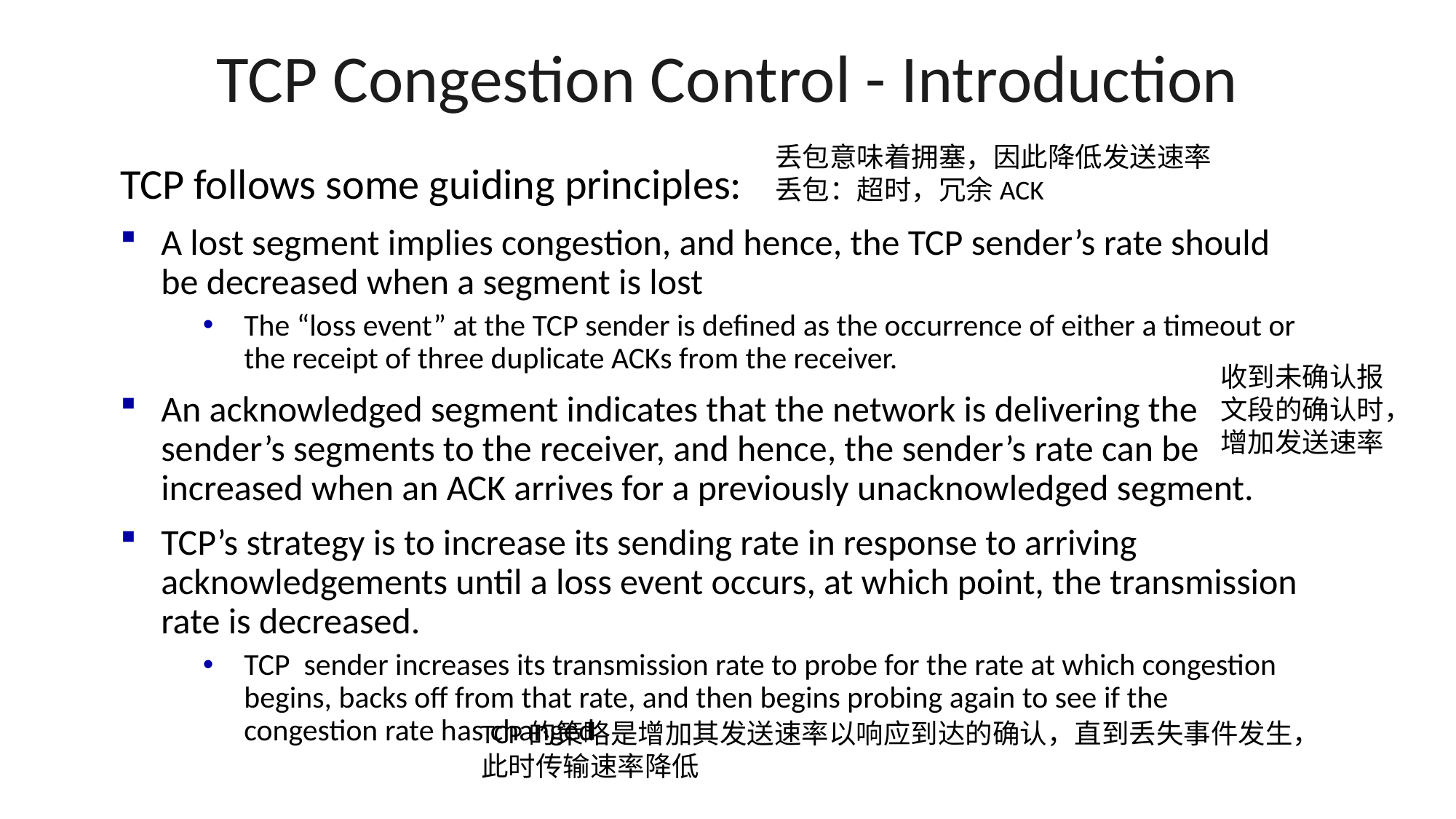

# TCP Congestion Control - Introduction
丢包意味着拥塞，因此降低发送速率
丢包：超时，冗余ACK
TCP follows some guiding principles:
A lost segment implies congestion, and hence, the TCP sender’s rate should be decreased when a segment is lost
The “loss event” at the TCP sender is defined as the occurrence of either a timeout or the receipt of three duplicate ACKs from the receiver.
An acknowledged segment indicates that the network is delivering the sender’s segments to the receiver, and hence, the sender’s rate can be increased when an ACK arrives for a previously unacknowledged segment.
TCP’s strategy is to increase its sending rate in response to arriving acknowledgements until a loss event occurs, at which point, the transmission rate is decreased.
TCP  sender increases its transmission rate to probe for the rate at which congestion begins, backs off from that rate, and then begins probing again to see if the congestion rate has changed

收到未确认报文段的确认时，增加发送速率
TCP的策略是增加其发送速率以响应到达的确认，直到丢失事件发生，此时传输速率降低